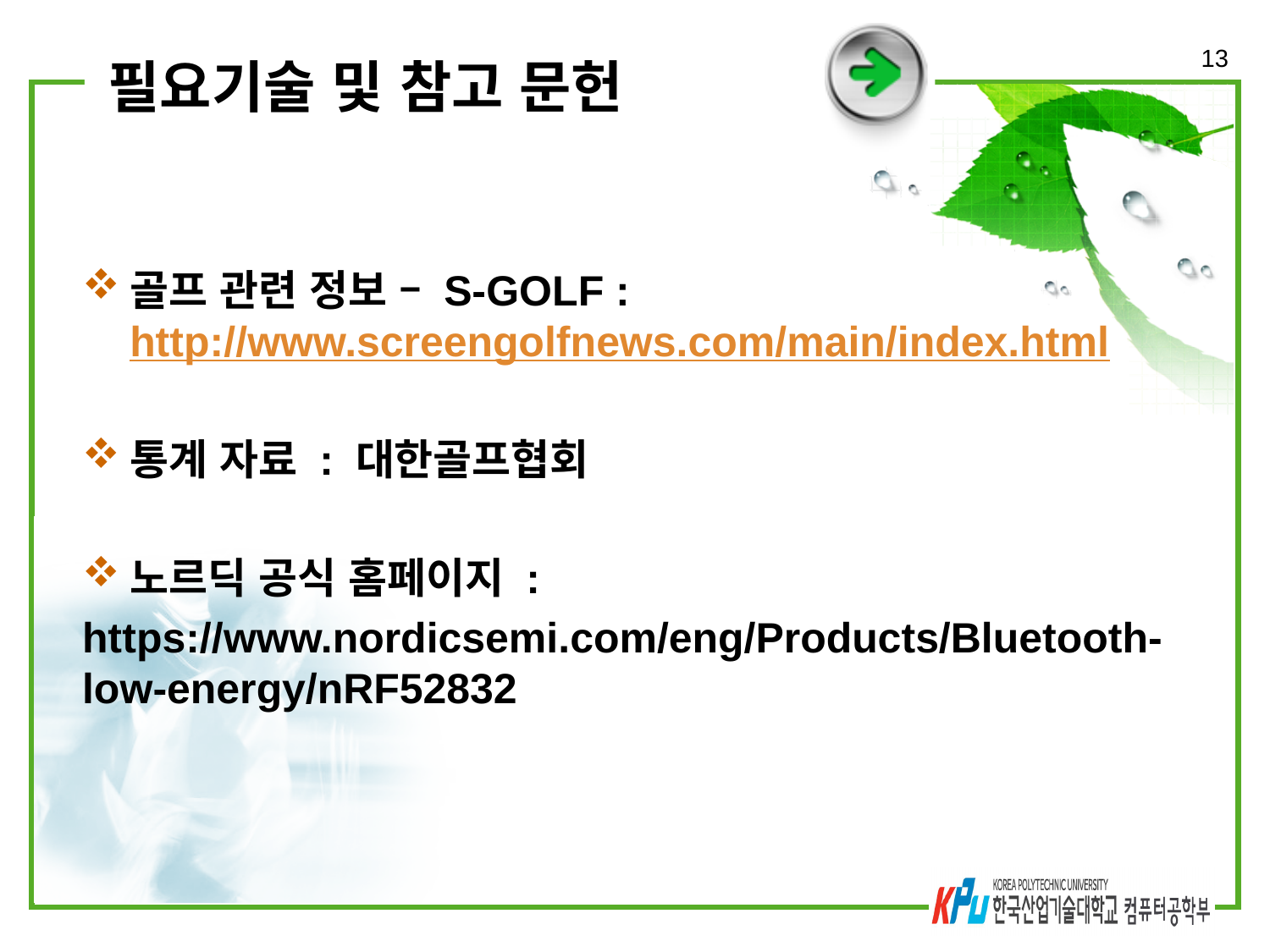

13
# 필요기술 및 참고 문헌

골프 관련 정보 – S-GOLF : http://www.screengolfnews.com/main/index.html

통계 자료 : 대한골프협회

노르딕 공식 홈페이지 :
https://www.nordicsemi.com/eng/Products/Bluetooth-low-energy/nRF52832